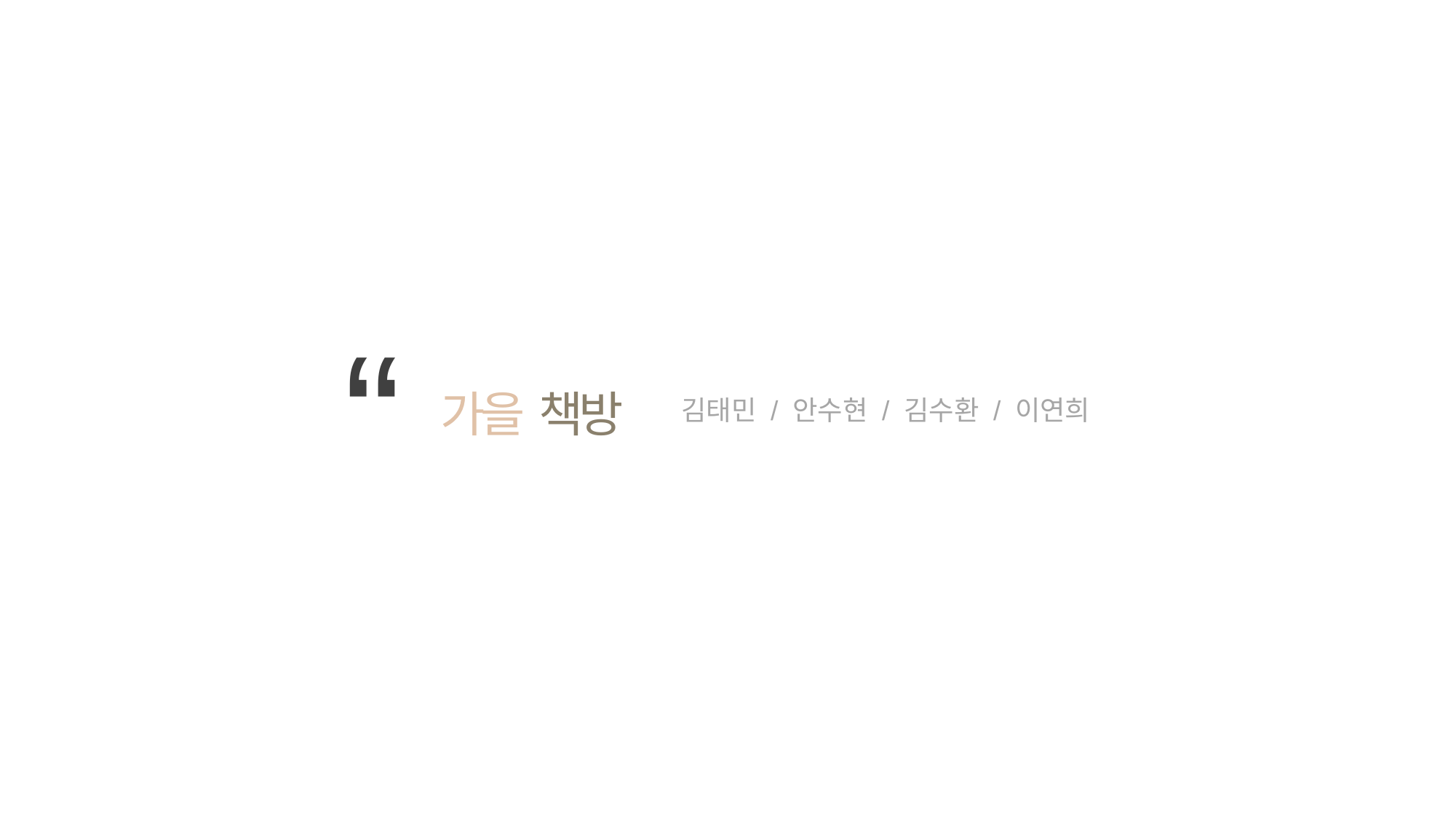

“
가을 책방
김태민 / 안수현 / 김수환 / 이연희